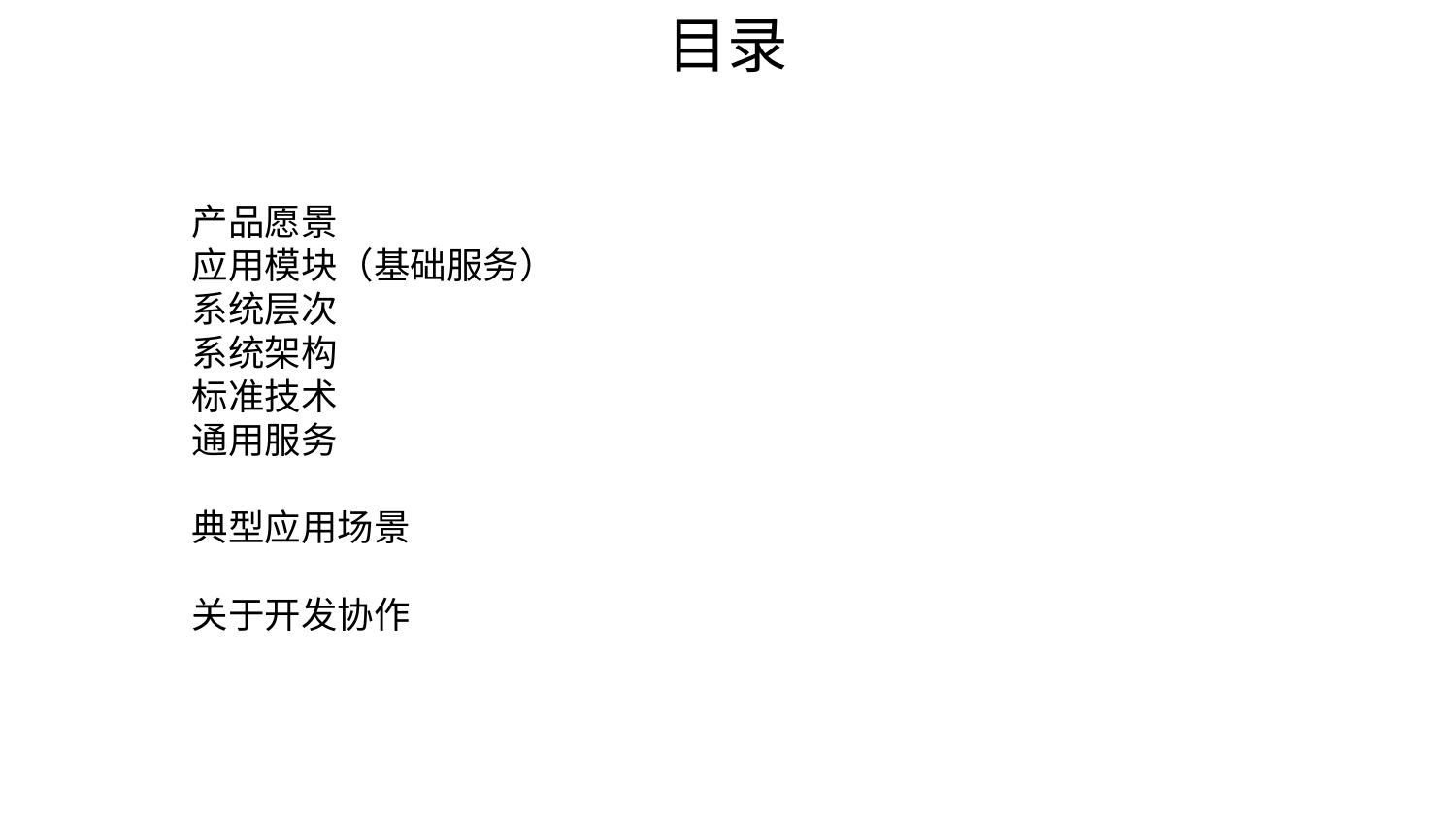

目录
产品愿景
应用模块（基础服务）
系统层次
系统架构
标准技术
通用服务

典型应用场景

关于开发协作